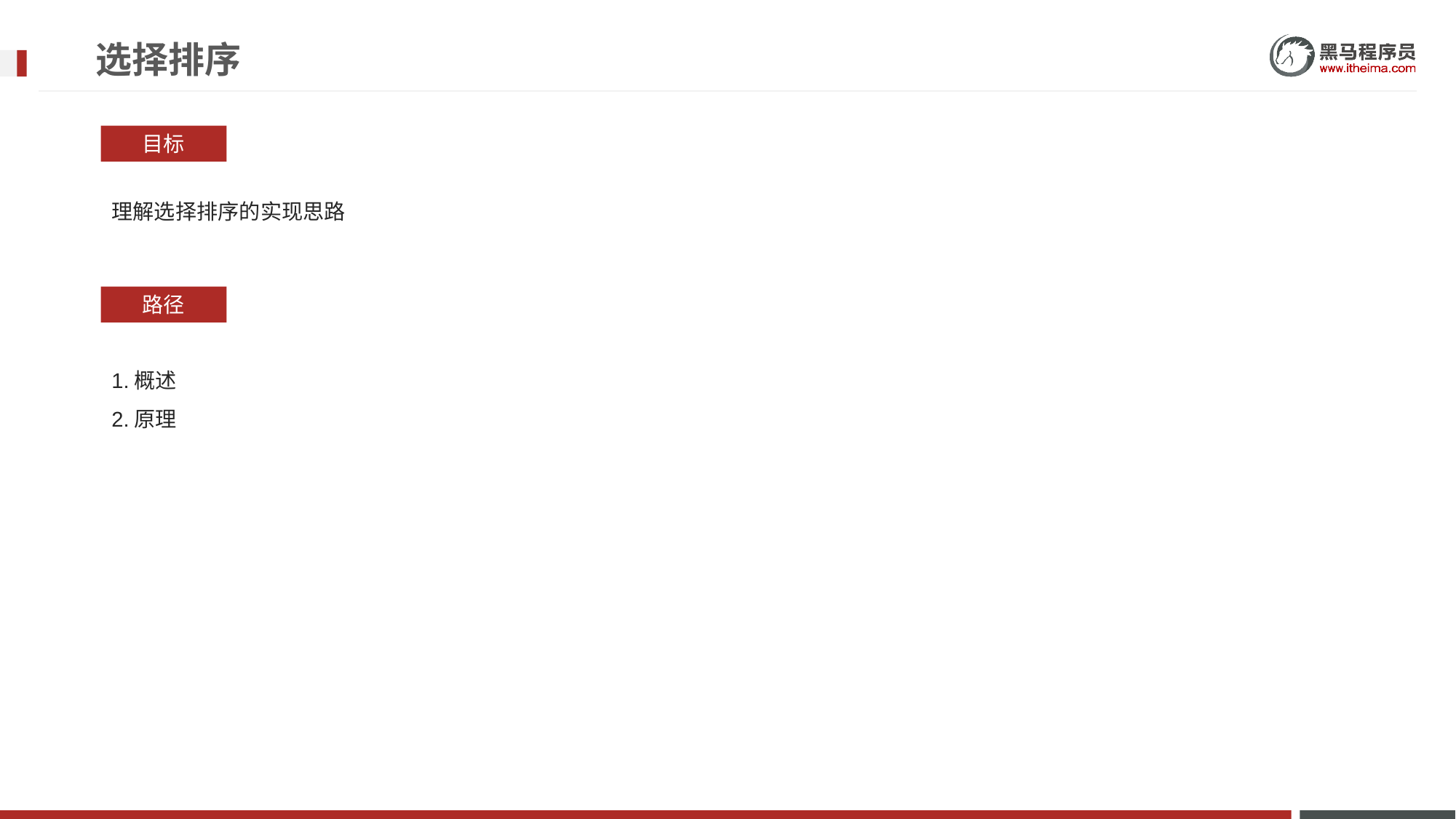

# 选择排序
目标
理解选择排序的实现思路
路径
1.概述
2.原理